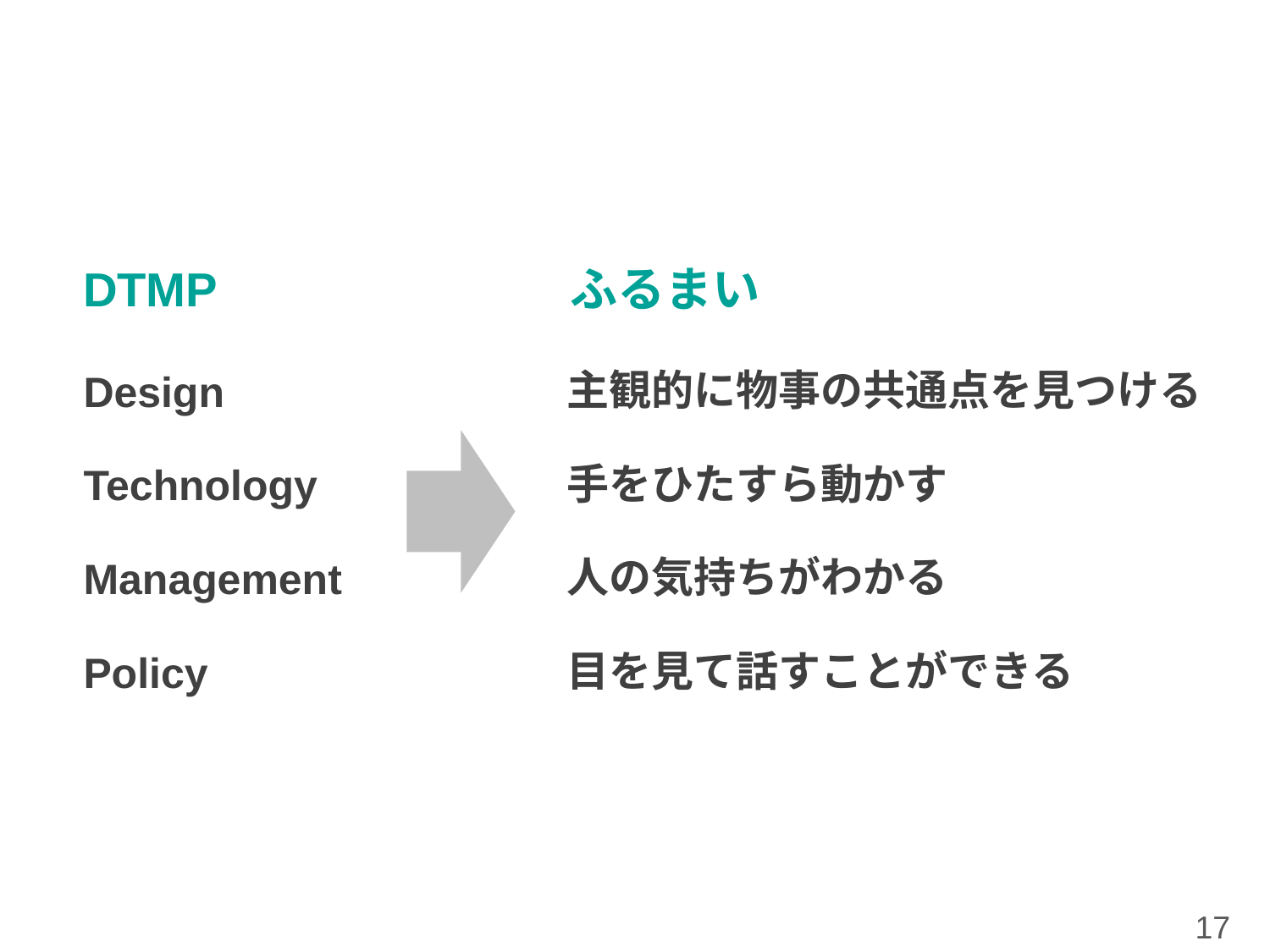

DTMP
ふるまい
主観的に物事の共通点を見つける
手をひたすら動かす
人の気持ちがわかる
目を見て話すことができる
Design
Technology
Management
Policy

17